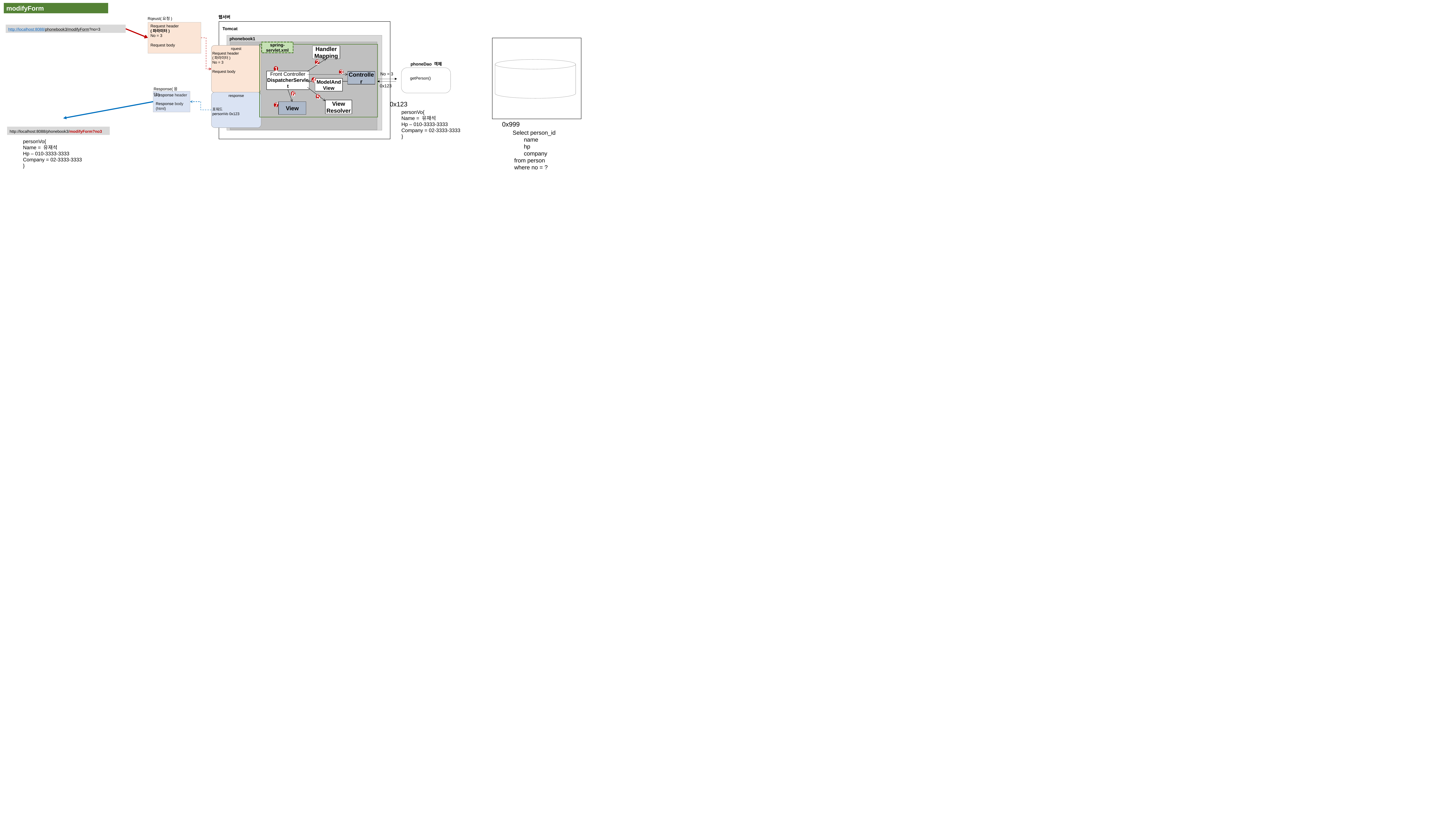

modifyForm
웹서버
Rqeust(요청)
Request header
(파라미터)
No = 3

Request body

Tomcat

http://localhost:8088/phonebook3/modifyForm?no=3
phonebook1

spring-servlet.xml

Handler Mapping

2
1
3

Front Controller
DispatcherServlet

Controller

4

ModelAndView

6
5
View Resolver

View

7
rquest
Request header
(파라미터)
No = 3

Request body

phoneDao 객체
    getPerson()

No = 3

0x123
Response(응답)
Response header

Response body
(html)
response

포워드
personVo 0x123
0x123
personVo{
Name = 유재석
Hp – 010-3333-3333
Company = 02-3333-3333
}
0x999
http://localhost:8088/phonebook3/modifyForm?no3
Select person_id
       name
       hp
       company
 from person
 where no = ?

personVo{
Name = 유재석
Hp – 010-3333-3333
Company = 02-3333-3333
}